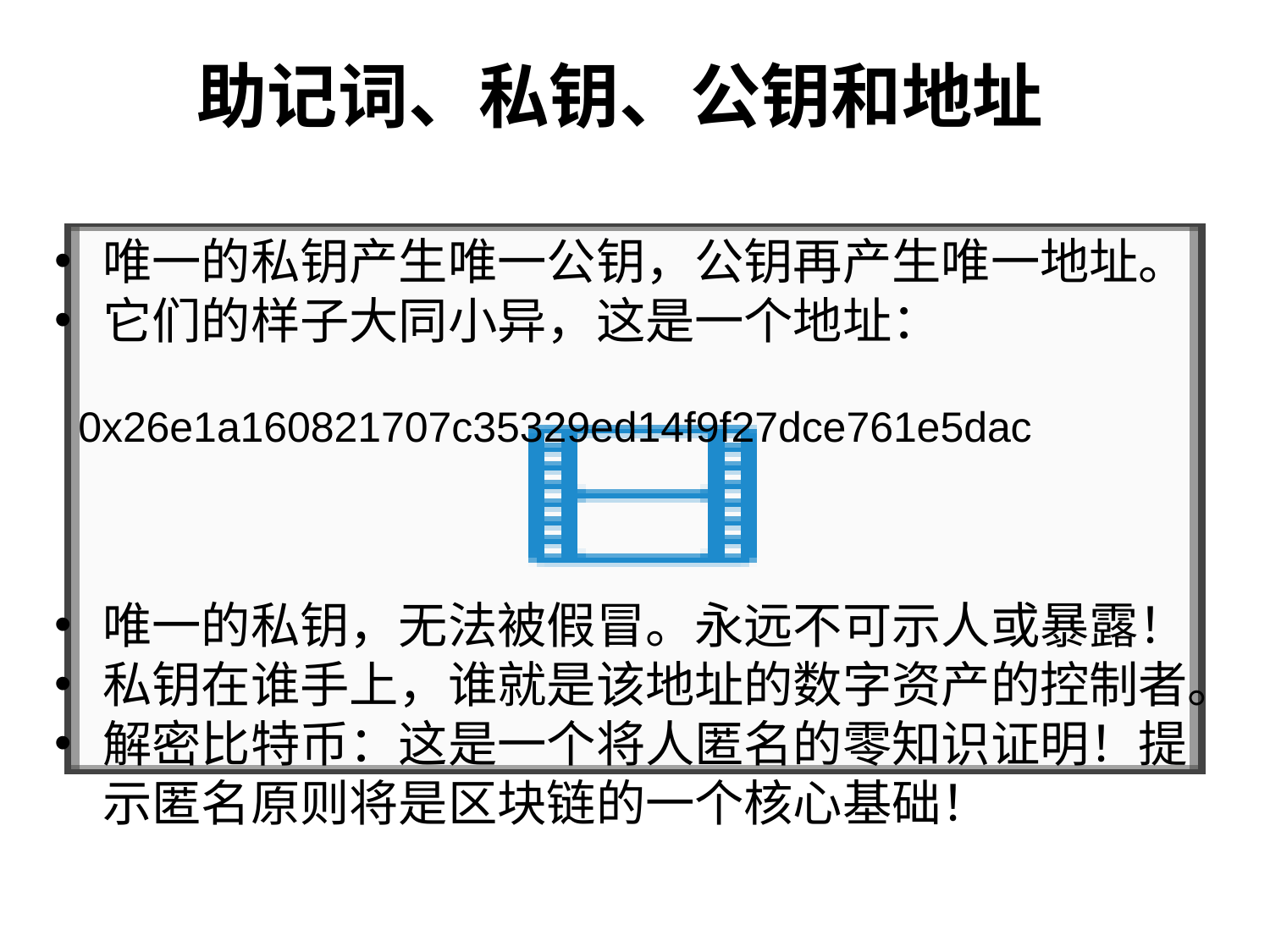

# 助记词、私钥、公钥和地址
唯一的私钥产生唯一公钥，公钥再产生唯一地址。
它们的样子大同小异，这是一个地址：
  0x26e1a160821707c35329ed14f9f27dce761e5dac

唯一的私钥，无法被假冒。永远不可示人或暴露！
私钥在谁手上，谁就是该地址的数字资产的控制者。
解密比特币：这是一个将人匿名的零知识证明！提示匿名原则将是区块链的一个核心基础！